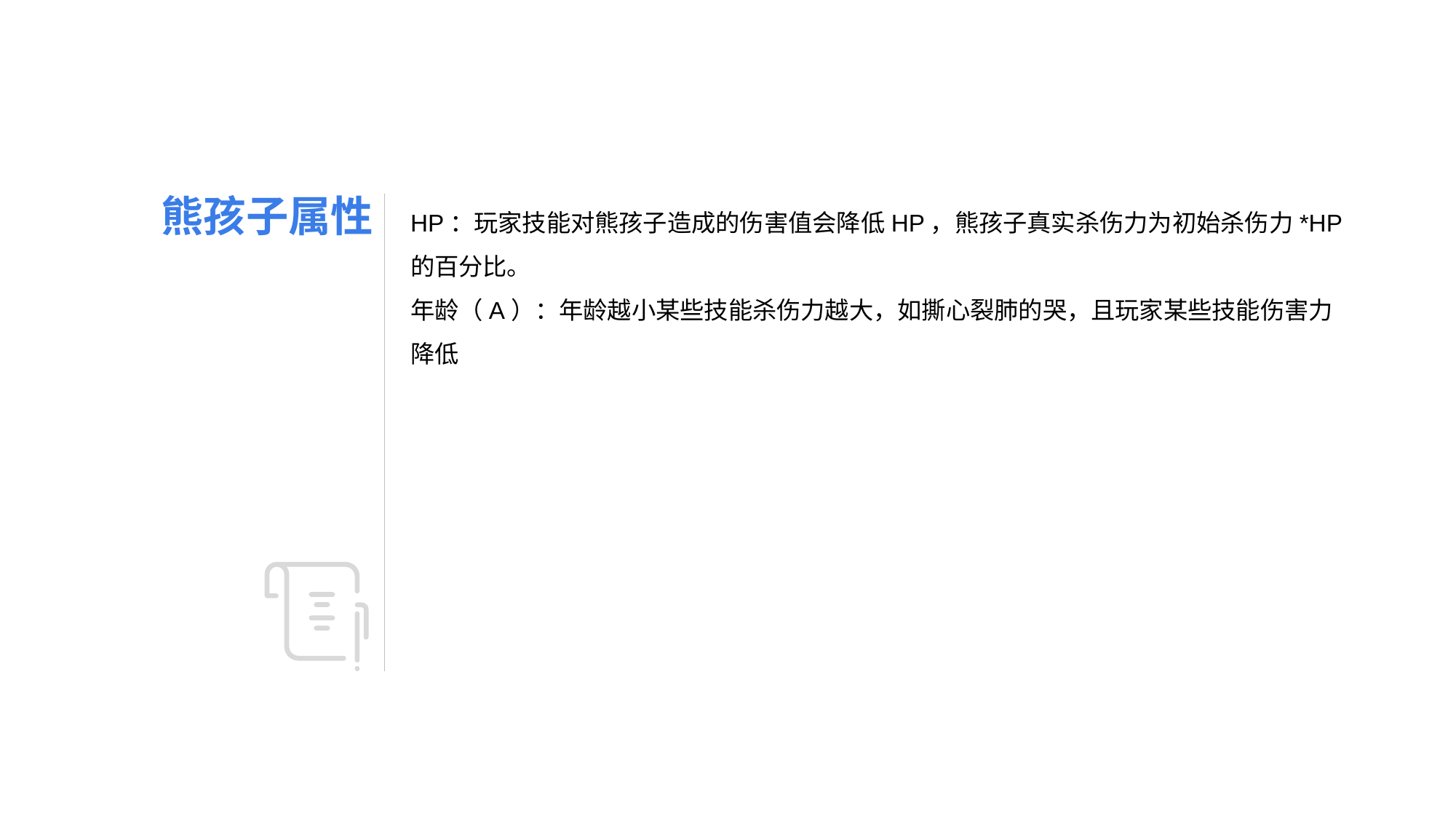

熊孩子属性
HP：玩家技能对熊孩子造成的伤害值会降低HP，熊孩子真实杀伤力为初始杀伤力*HP的百分比。
年龄（A）：年龄越小某些技能杀伤力越大，如撕心裂肺的哭，且玩家某些技能伤害力降低